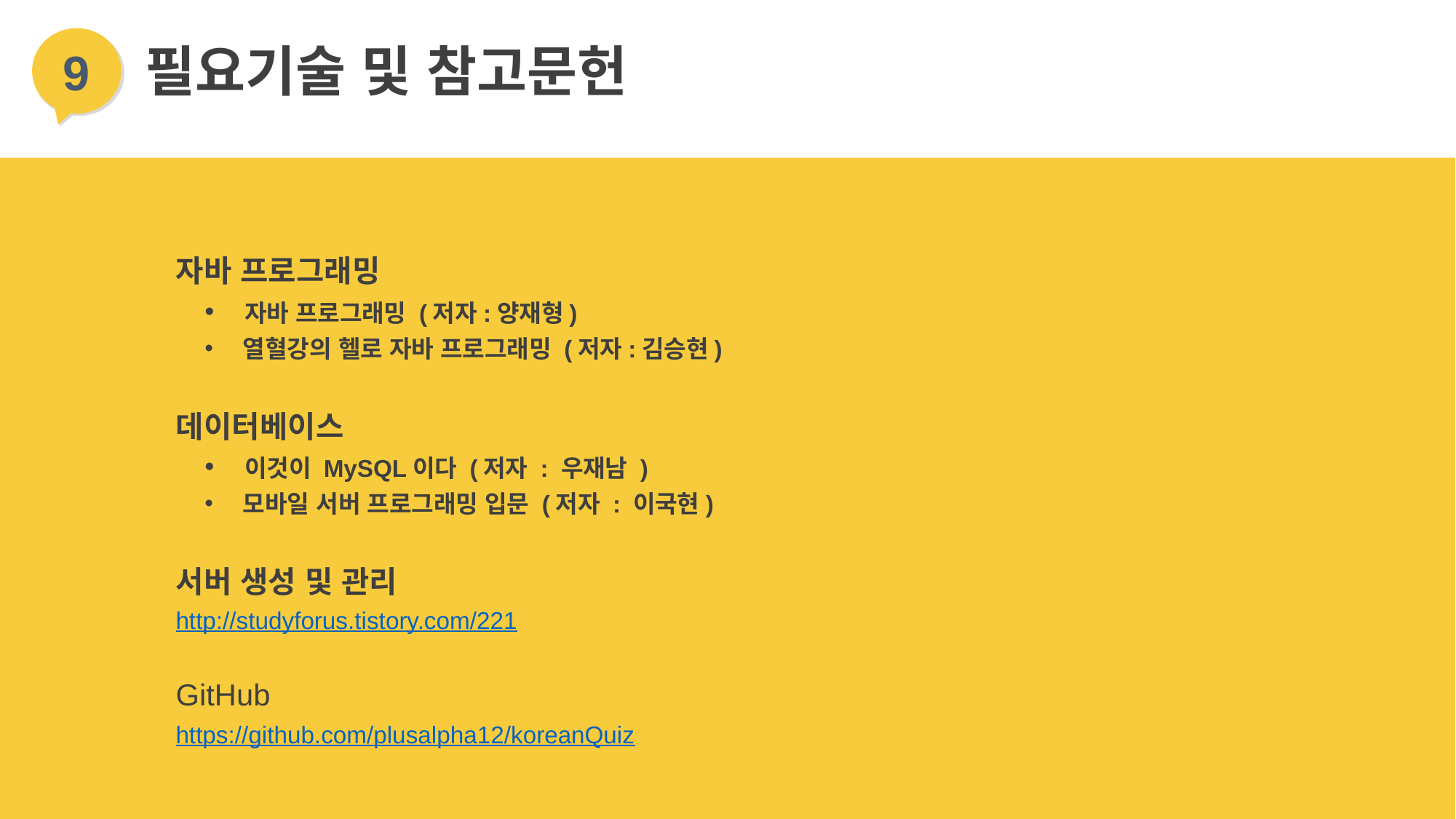

9

필요기술 및 참고문헌

자바 프로그래밍
 자바 프로그래밍 (저자:양재형)
 열혈강의 헬로 자바 프로그래밍 (저자:김승현)

데이터베이스
 이것이 MySQL이다 (저자 : 우재남 )
 모바일 서버 프로그래밍 입문 (저자 : 이국현)

서버 생성 및 관리
http://studyforus.tistory.com/221

GitHub
https://github.com/plusalpha12/koreanQuiz